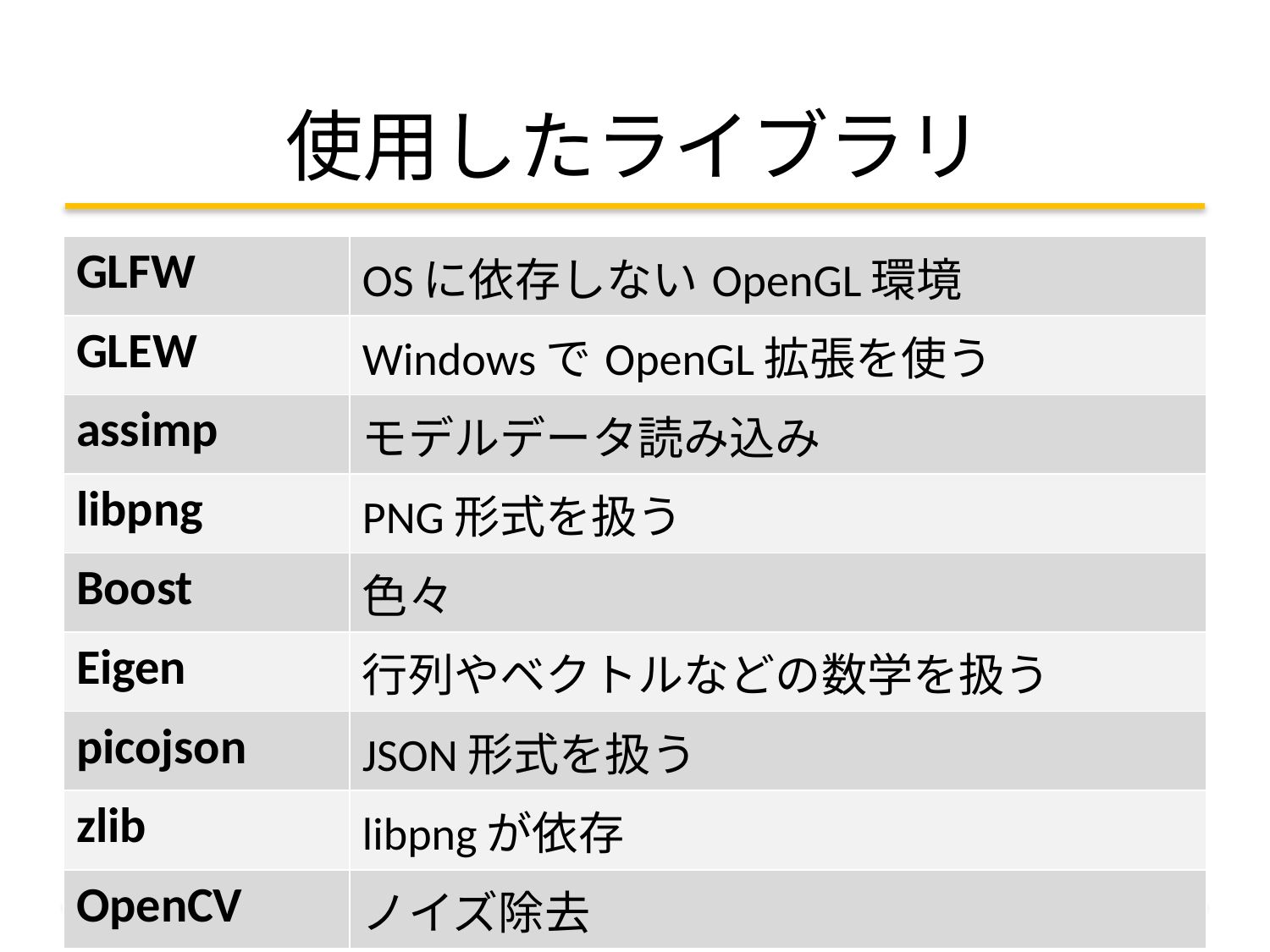

# 使用したライブラリ
| GLFW | OSに依存しないOpenGL環境 |
| --- | --- |
| GLEW | WindowsでOpenGL拡張を使う |
| assimp | モデルデータ読み込み |
| libpng | PNG形式を扱う |
| Boost | 色々 |
| Eigen | 行列やベクトルなどの数学を扱う |
| picojson | JSON形式を扱う |
| zlib | libpngが依存 |
| OpenCV | ノイズ除去 |